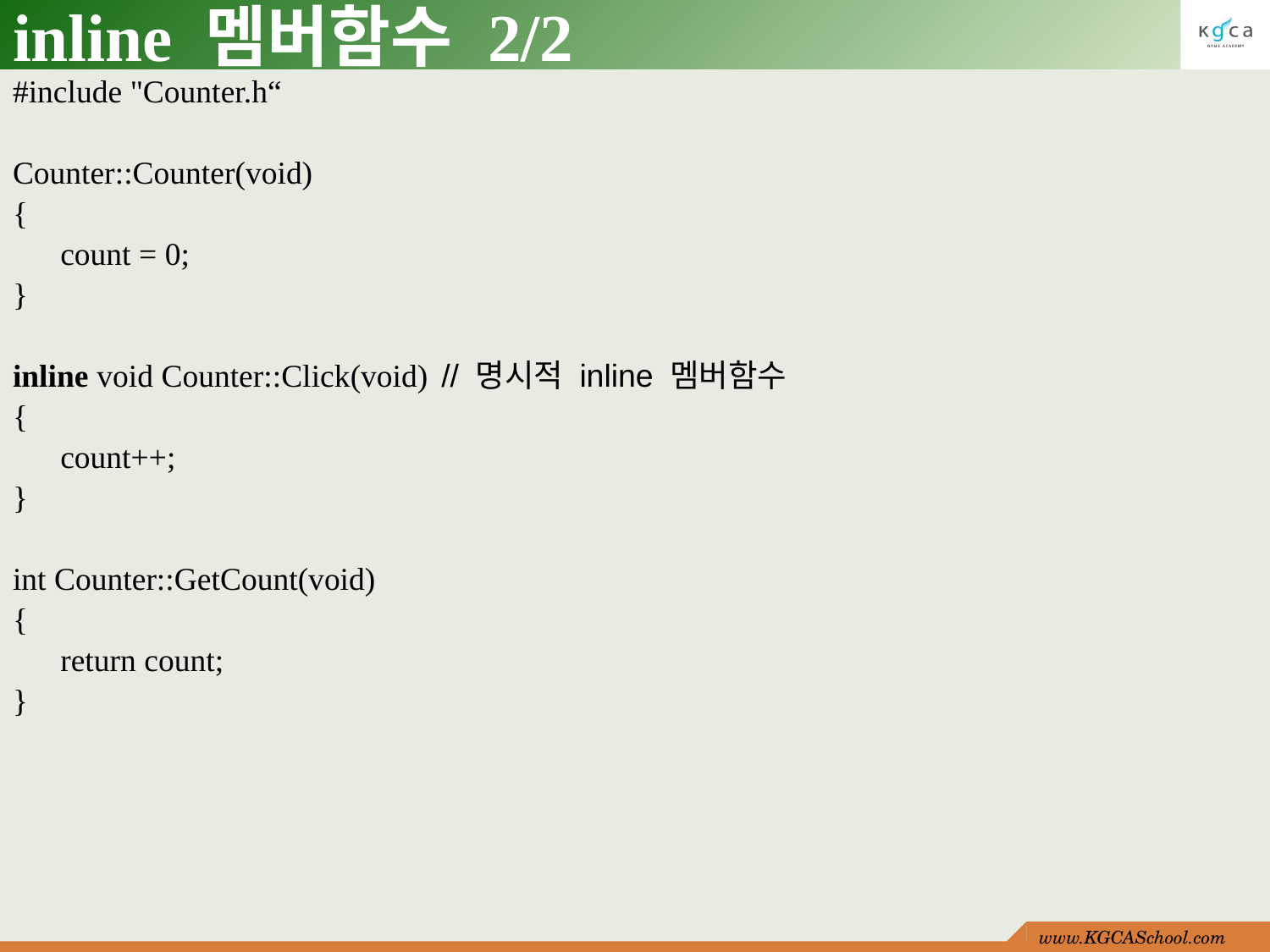

# inline 멤버함수 2/2
#include "Counter.h“

Counter::Counter(void)
{
	count = 0;
}

inline void Counter::Click(void)	// 명시적 inline 멤버함수
{
	count++;
}

int Counter::GetCount(void)
{
	return count;
}